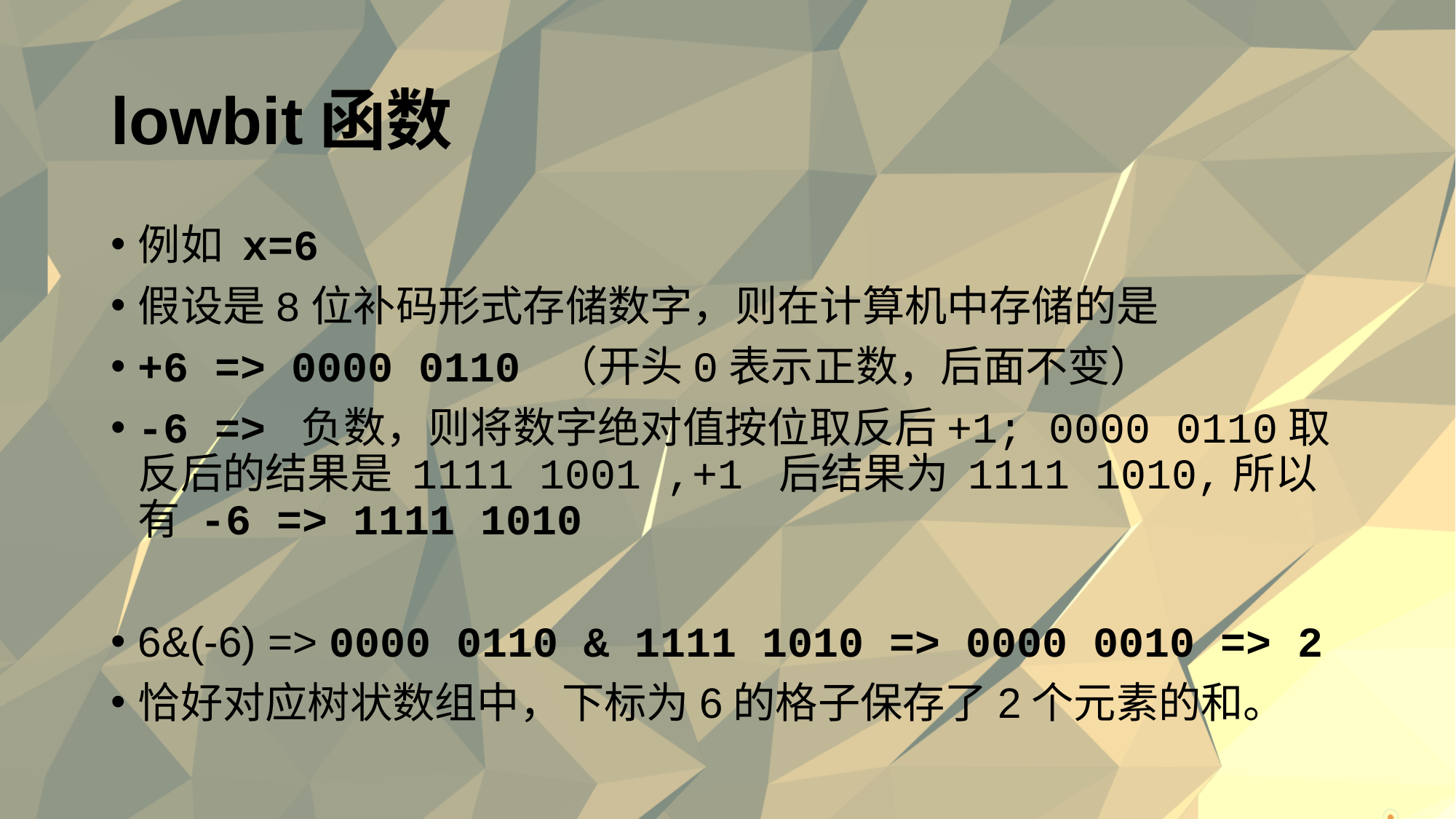

# lowbit函数
例如 x=6
假设是8位补码形式存储数字，则在计算机中存储的是
+6 => 0000 0110 （开头0表示正数，后面不变）
-6 => 负数，则将数字绝对值按位取反后+1; 0000 0110取反后的结果是 1111 1001 ,+1 后结果为 1111 1010,所以有 -6 => 1111 1010

6&(-6) => 0000 0110 & 1111 1010 => 0000 0010 => 2
恰好对应树状数组中，下标为6的格子保存了2个元素的和。